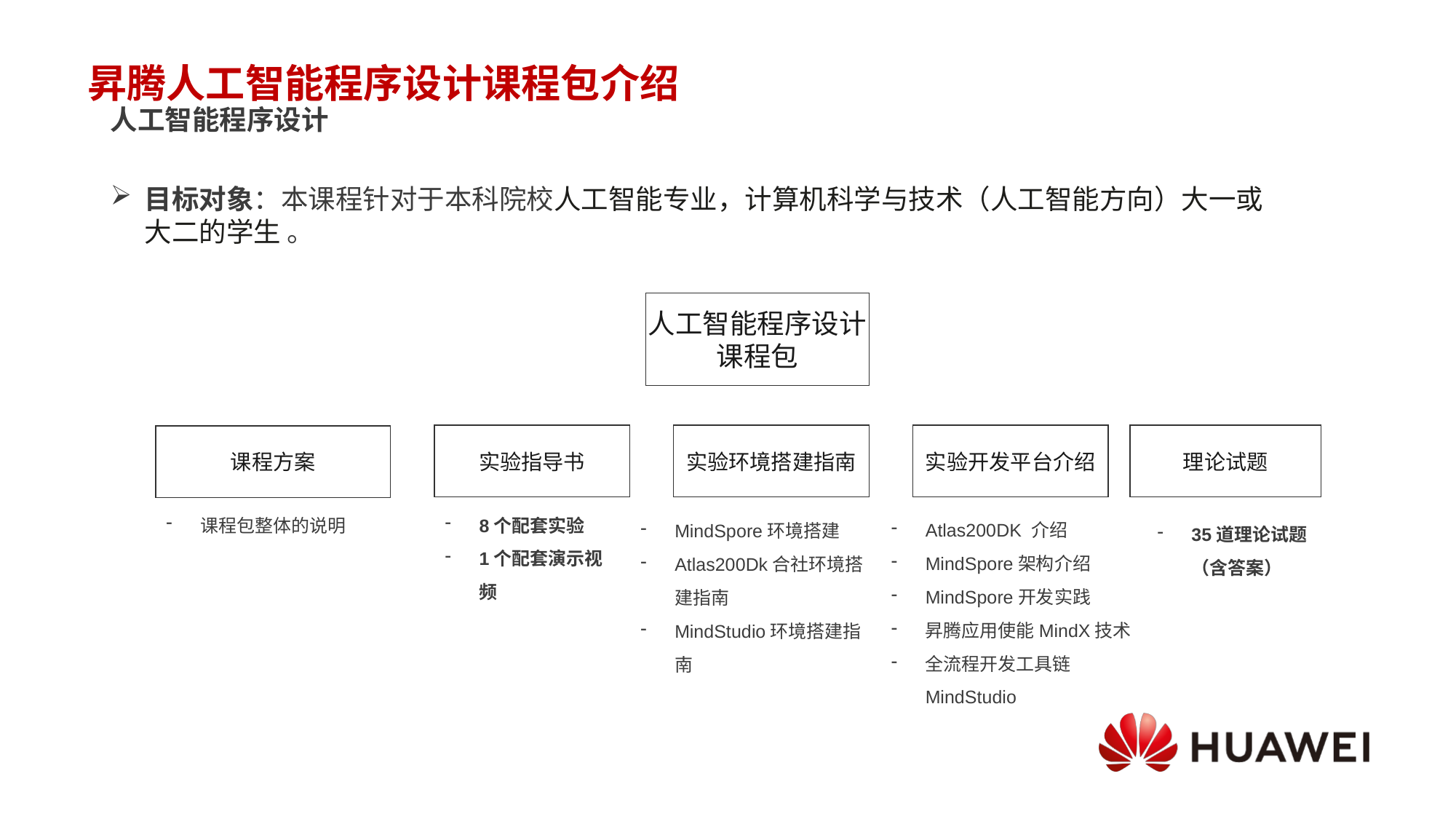

# 昇腾人工智能程序设计课程包介绍
人工智能程序设计
目标对象：本课程针对于本科院校人工智能专业，计算机科学与技术（人工智能方向）大一或大二的学生 。
人工智能程序设计课程包
实验指导书
实验环境搭建指南
实验开发平台介绍
课程方案
课程包整体的说明
8个配套实验
1个配套演示视频
Atlas200DK 介绍
MindSpore架构介绍
MindSpore开发实践
昇腾应用使能MindX技术
全流程开发工具链MindStudio
MindSpore环境搭建
Atlas200Dk合社环境搭建指南
MindStudio环境搭建指南
理论试题
35道理论试题（含答案）